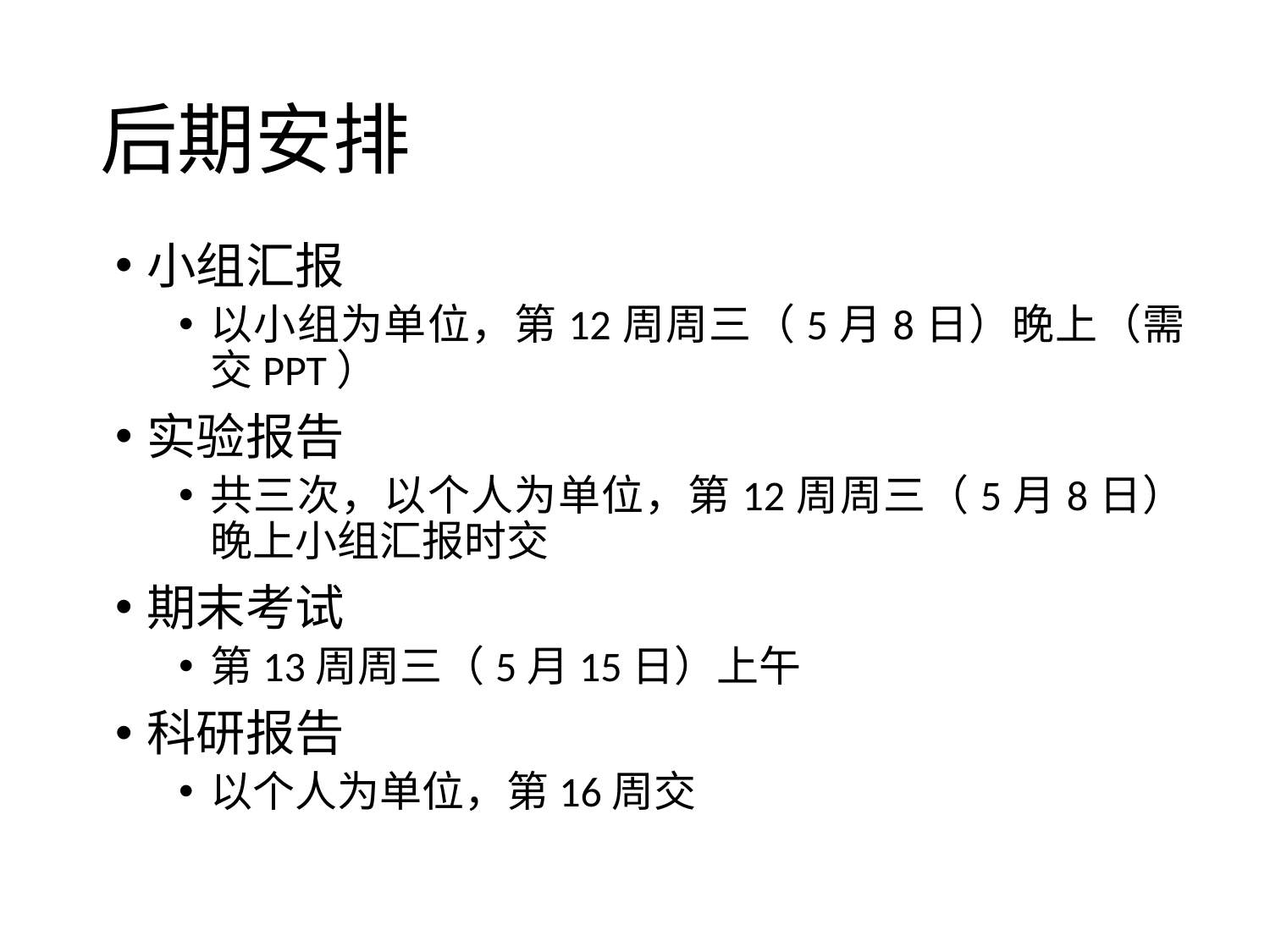

# 后期安排
小组汇报
以小组为单位，第12周周三（5月8日）晚上（需交PPT）
实验报告
共三次，以个人为单位，第12周周三（5月8日）晚上小组汇报时交
期末考试
第13周周三（5月15日）上午
科研报告
以个人为单位，第16周交